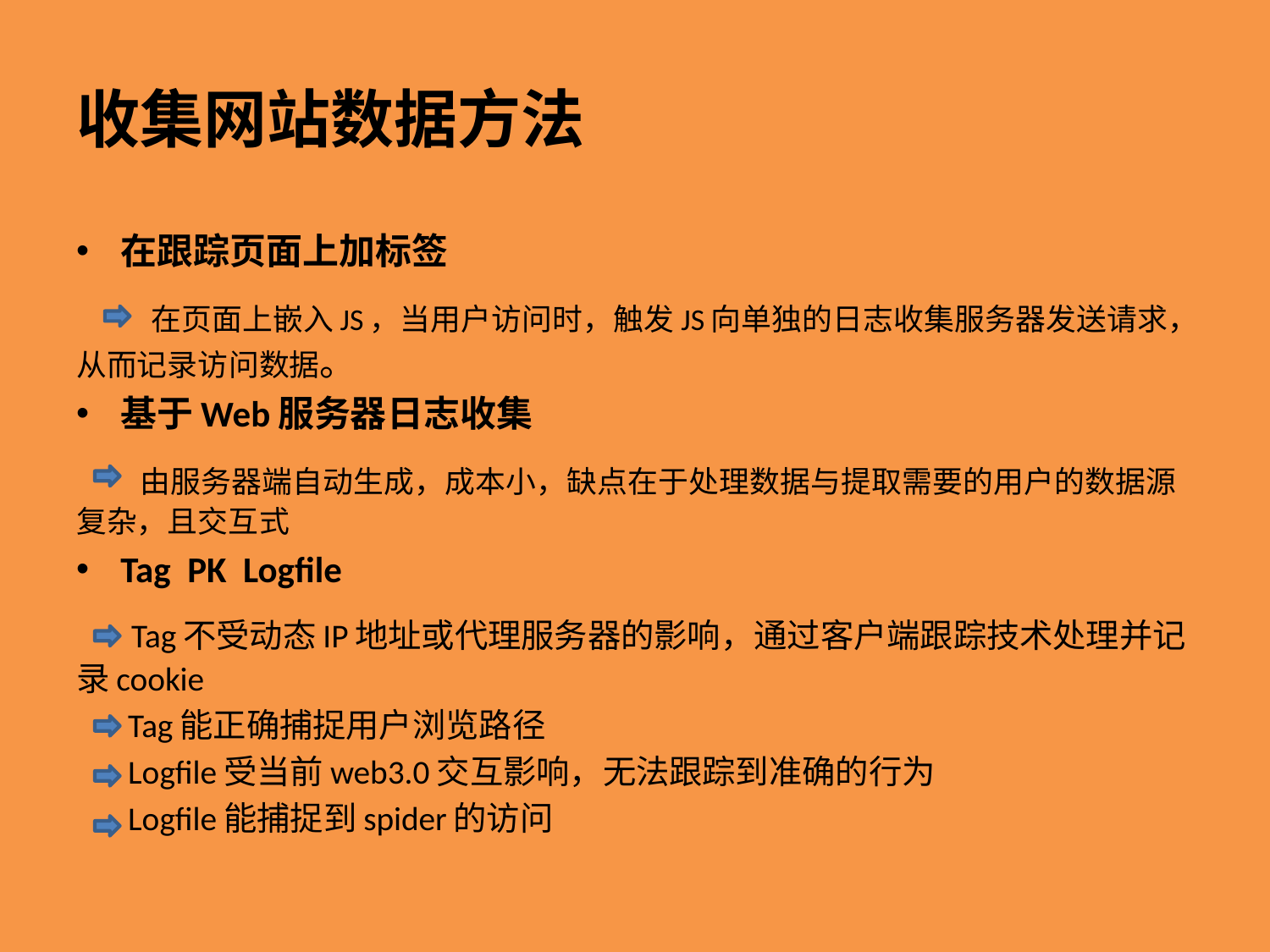

# 收集网站数据方法
在跟踪页面上加标签
      在页面上嵌入JS，当用户访问时，触发JS向单独的日志收集服务器发送请求，从而记录访问数据。
基于Web服务器日志收集
     由服务器端自动生成，成本小，缺点在于处理数据与提取需要的用户的数据源复杂，且交互式
Tag  PK  Logfile
     Tag不受动态IP地址或代理服务器的影响，通过客户端跟踪技术处理并记录cookie
       Tag能正确捕捉用户浏览路径
       Logfile受当前web3.0交互影响，无法跟踪到准确的行为
       Logfile能捕捉到spider的访问